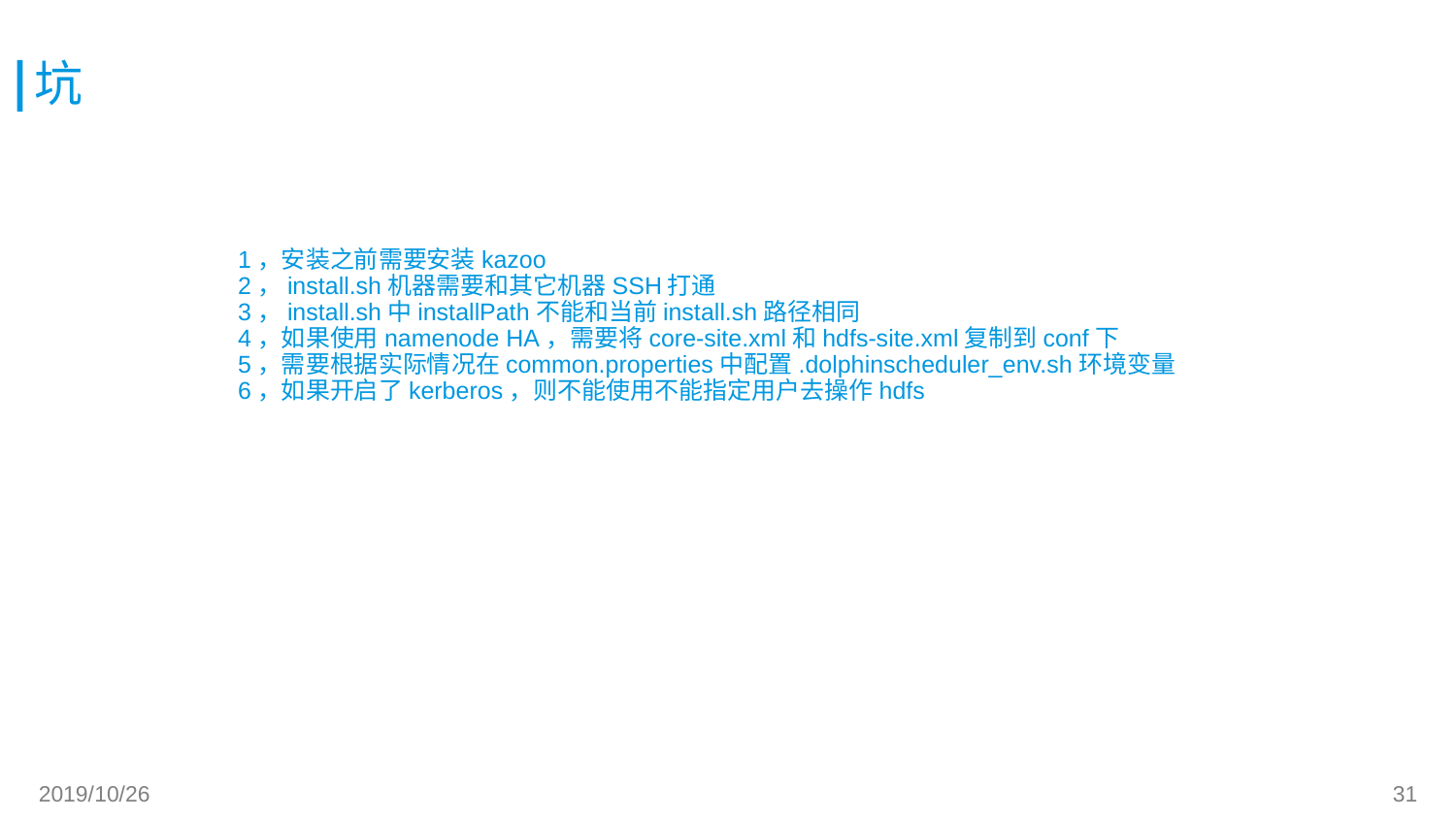

# 坑

1，安装之前需要安装kazoo
2，install.sh机器需要和其它机器SSH打通
3，install.sh中installPath不能和当前install.sh路径相同
4，如果使用namenode HA，需要将core-site.xml和hdfs-site.xml复制到conf下
5，需要根据实际情况在common.properties中配置.dolphinscheduler_env.sh环境变量
6，如果开启了kerberos，则不能使用不能指定用户去操作hdfs

2019/10/26
31